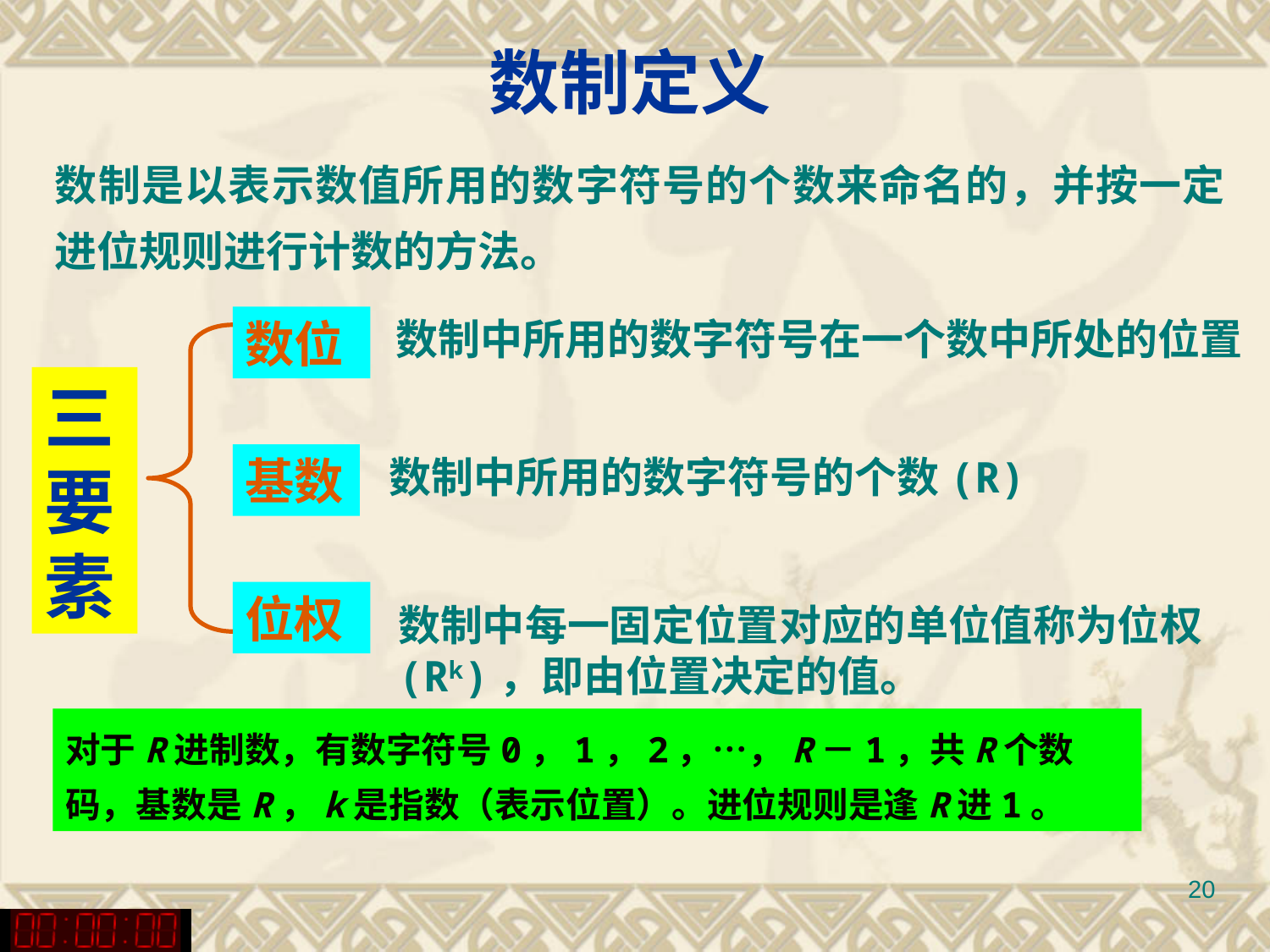

数制定义
数制是以表示数值所用的数字符号的个数来命名的，并按一定进位规则进行计数的方法。
数位

三要素
基数
位权
数制中所用的数字符号在一个数中所处的位置
数制中所用的数字符号的个数(R)
数制中每一固定位置对应的单位值称为位权(Rk)，即由位置决定的值。
对于R进制数，有数字符号0，1，2，…，R－1，共R个数码，基数是R，k是指数（表示位置）。进位规则是逢R进1。
20